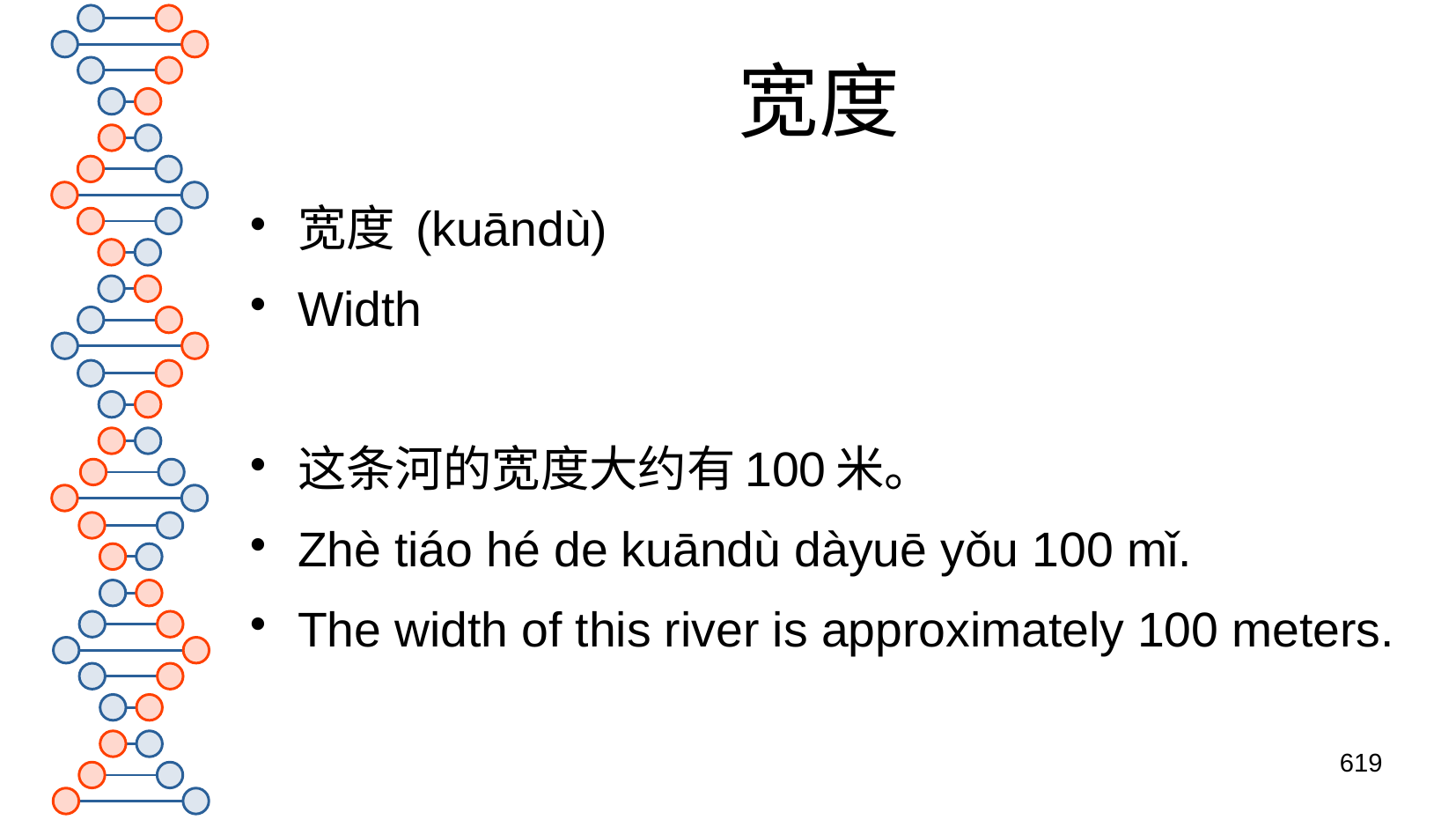

# 宽度
宽度 (kuāndù)
Width

这条河的宽度大约有100米。
Zhè tiáo hé de kuāndù dàyuē yǒu 100 mǐ.
The width of this river is approximately 100 meters.
619